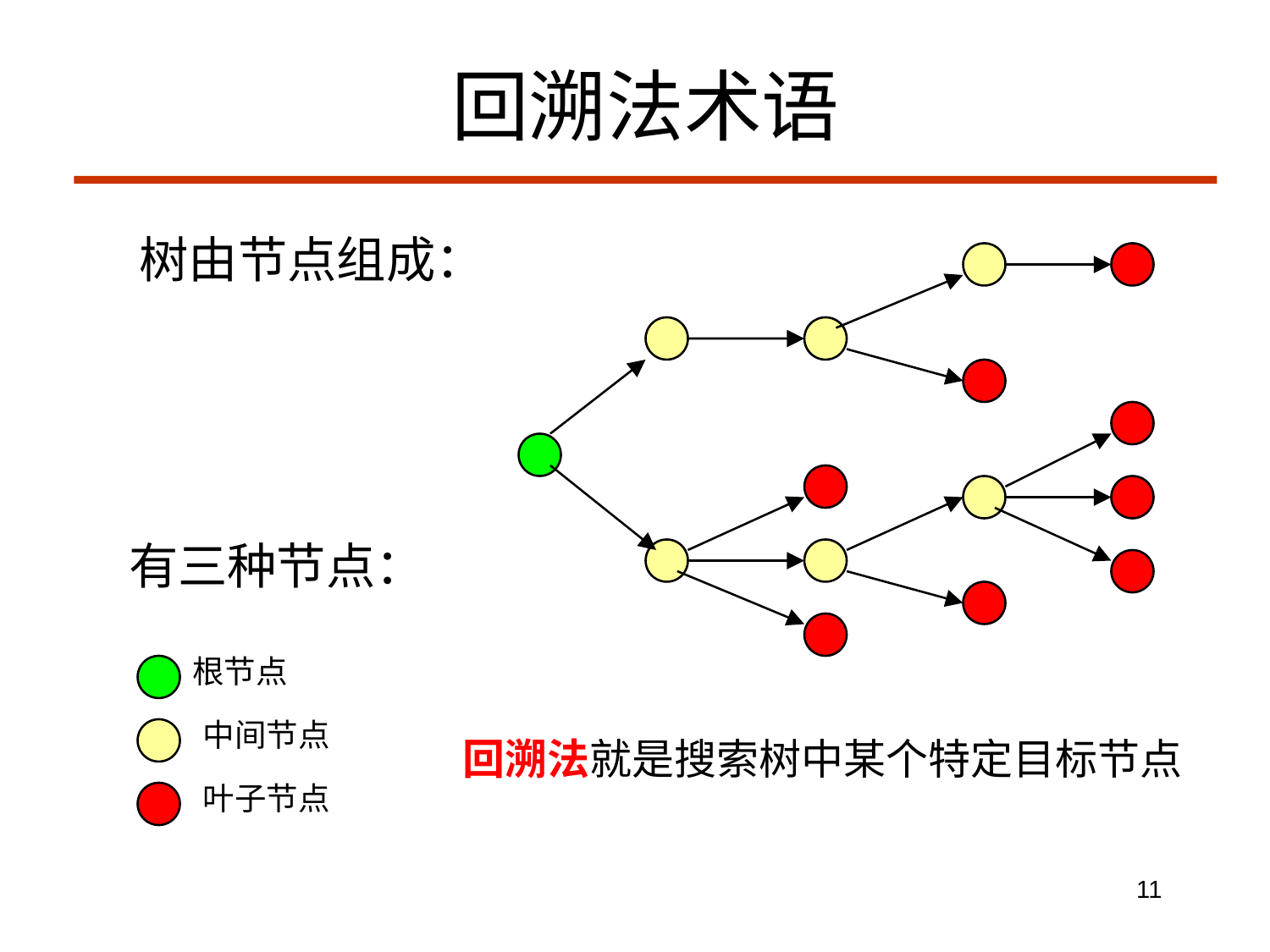

# 回溯法术语
树由节点组成：

有三种节点：
根节点

中间节点

回溯法就是搜索树中某个特定目标节点
叶子节点

11